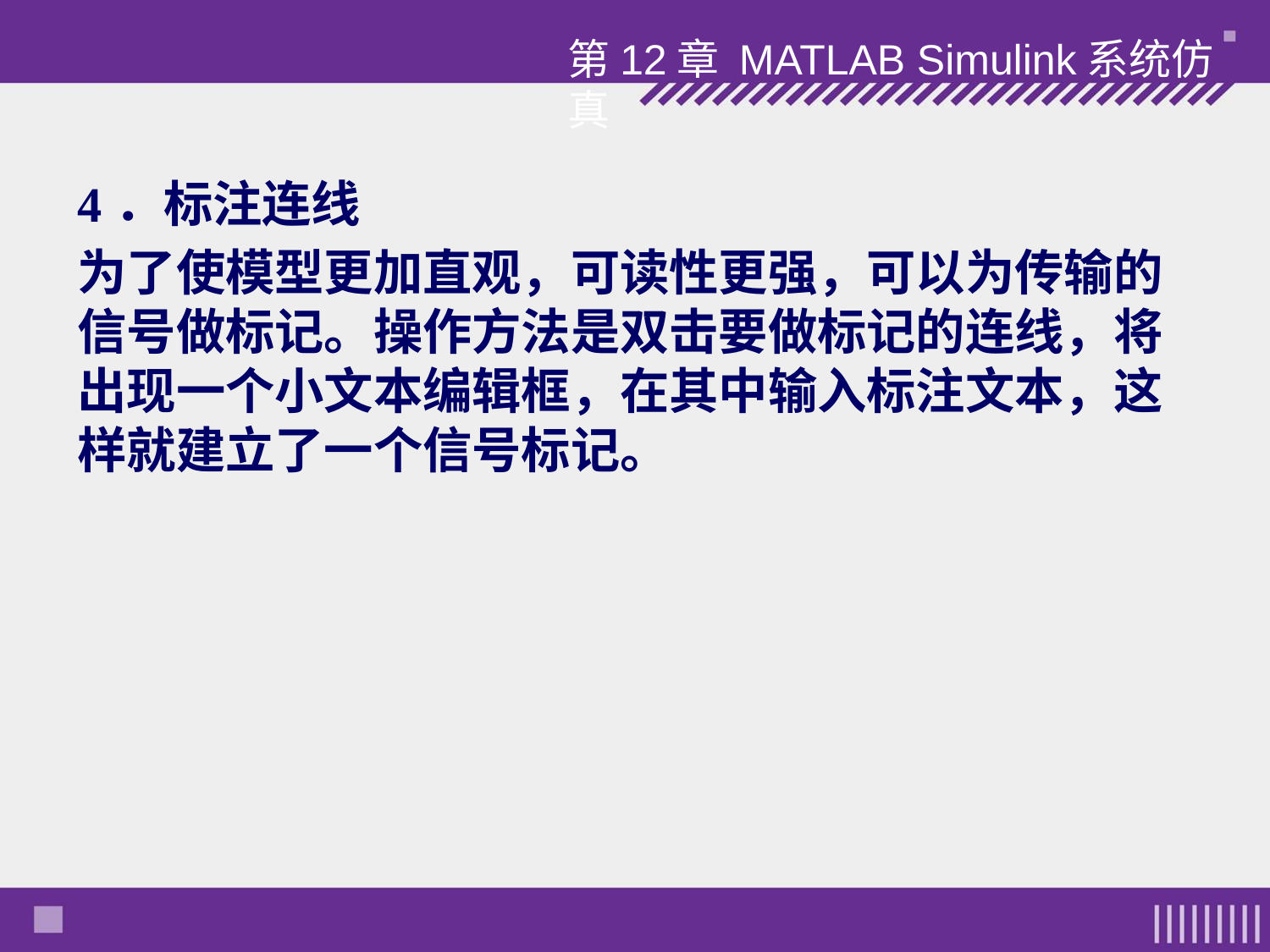

第12章 MATLAB Simulink系统仿真
4．标注连线
为了使模型更加直观，可读性更强，可以为传输的信号做标记。操作方法是双击要做标记的连线，将出现一个小文本编辑框，在其中输入标注文本，这样就建立了一个信号标记。